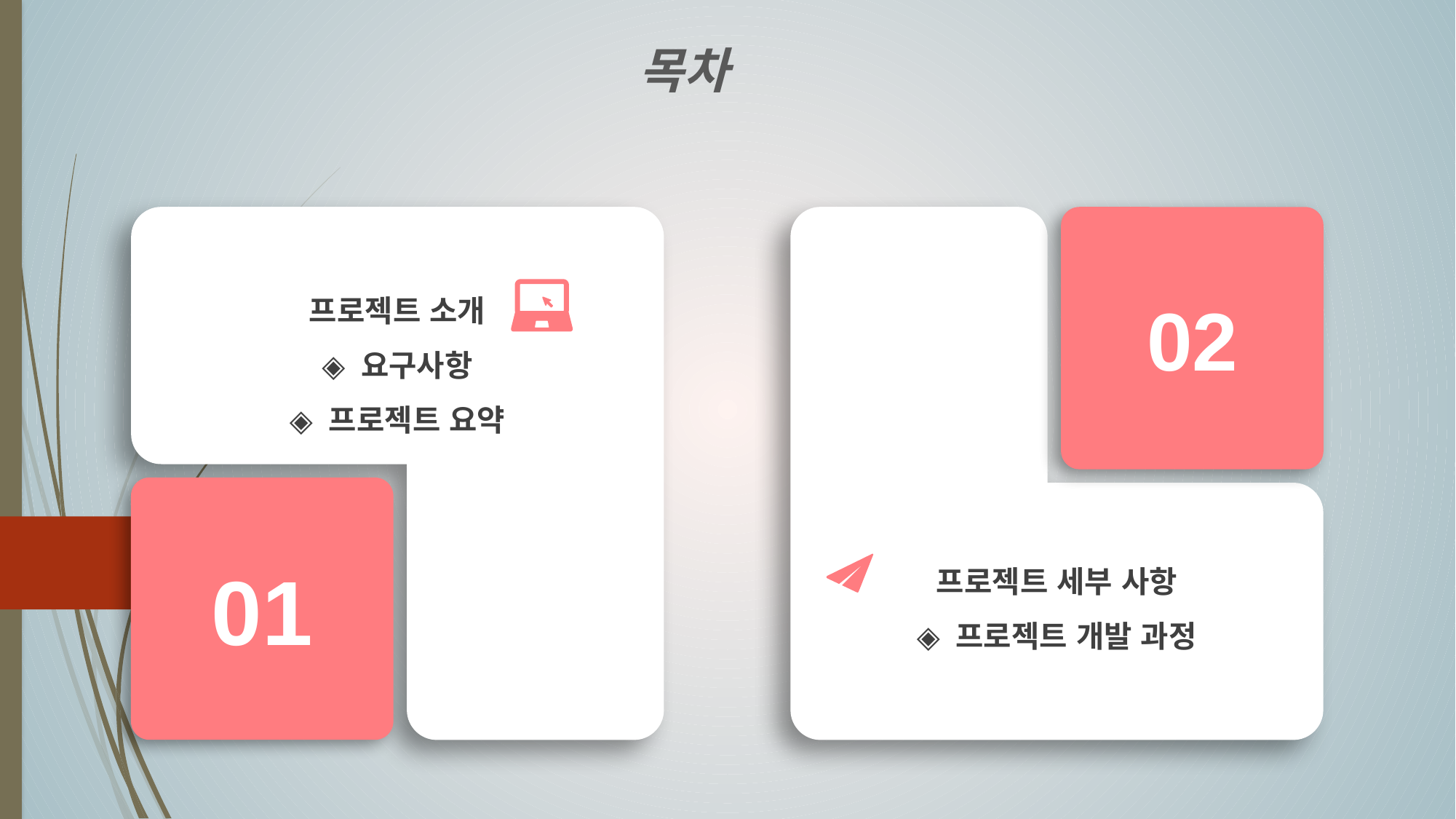

목차

01

02
프로젝트 소개
◈ 요구사항
◈ 프로젝트 요약

프로젝트 세부 사항
◈ 프로젝트 개발 과정